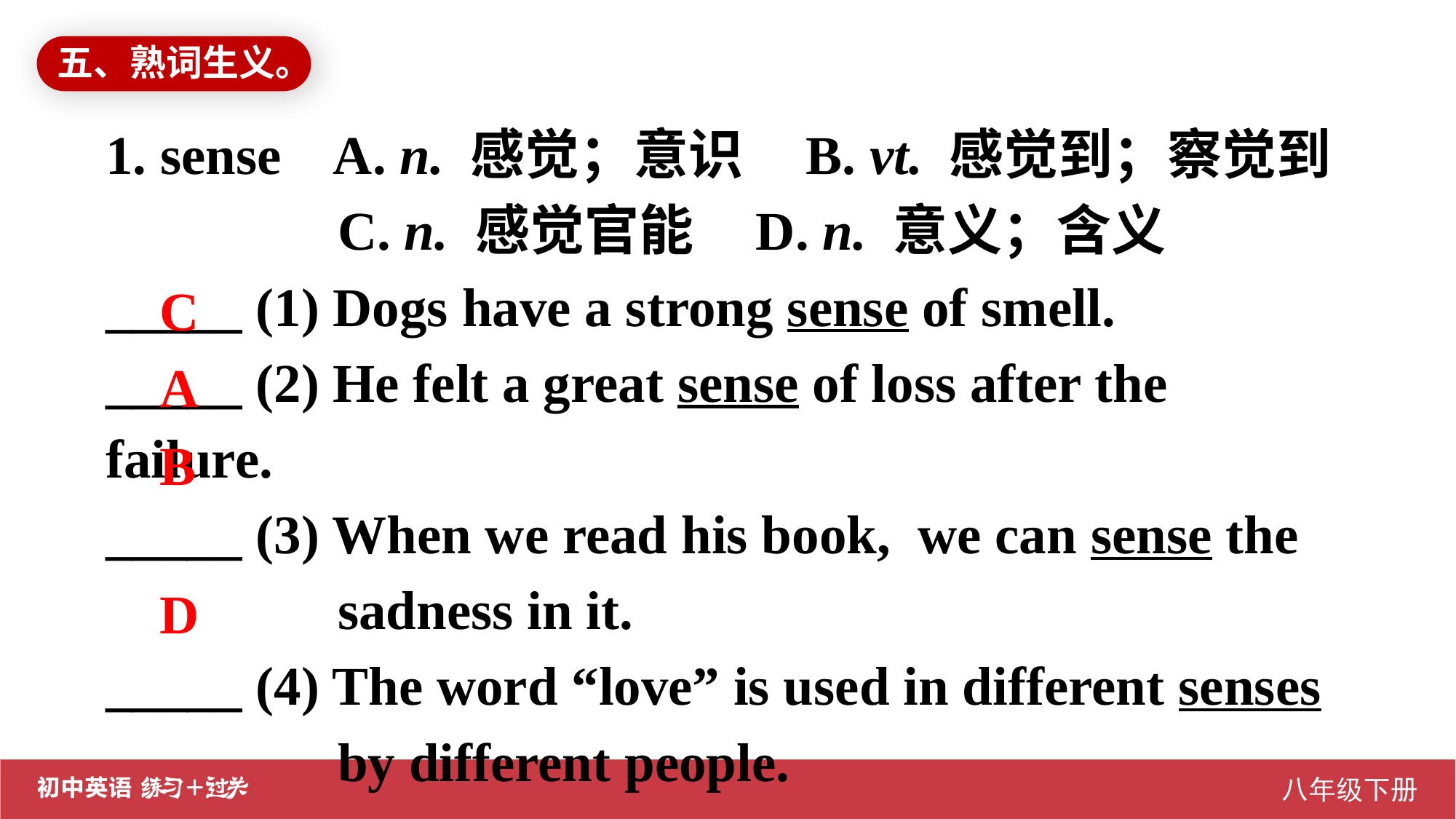

五、熟词生义。

1. sense    A. n. 感觉；意识    B. vt. 感觉到；察觉到
                 C. n. 感觉官能    D. n. 意义；含义
_____ (1) Dogs have a strong sense of smell.
_____ (2) He felt a great sense of loss after the failure.
_____ (3) When we read his book,  we can sense the
                 sadness in it.
_____ (4) The word “love” is used in different senses
                 by different people.
C
A
B
D